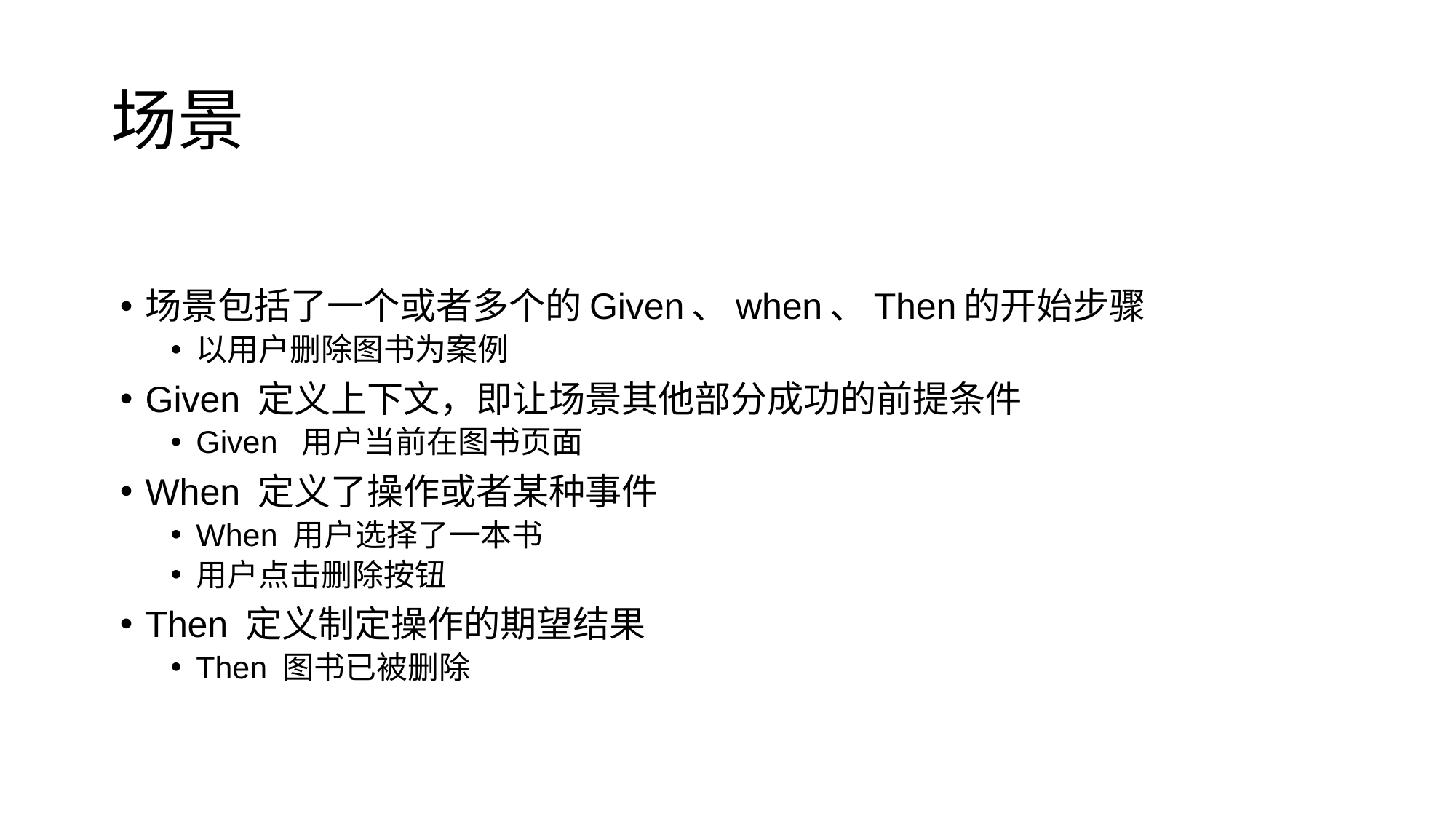

# 场景
场景包括了一个或者多个的Given、when、Then的开始步骤
以用户删除图书为案例
Given 定义上下文，即让场景其他部分成功的前提条件
Given  用户当前在图书页面
When 定义了操作或者某种事件
When 用户选择了一本书
用户点击删除按钮
Then 定义制定操作的期望结果
Then 图书已被删除